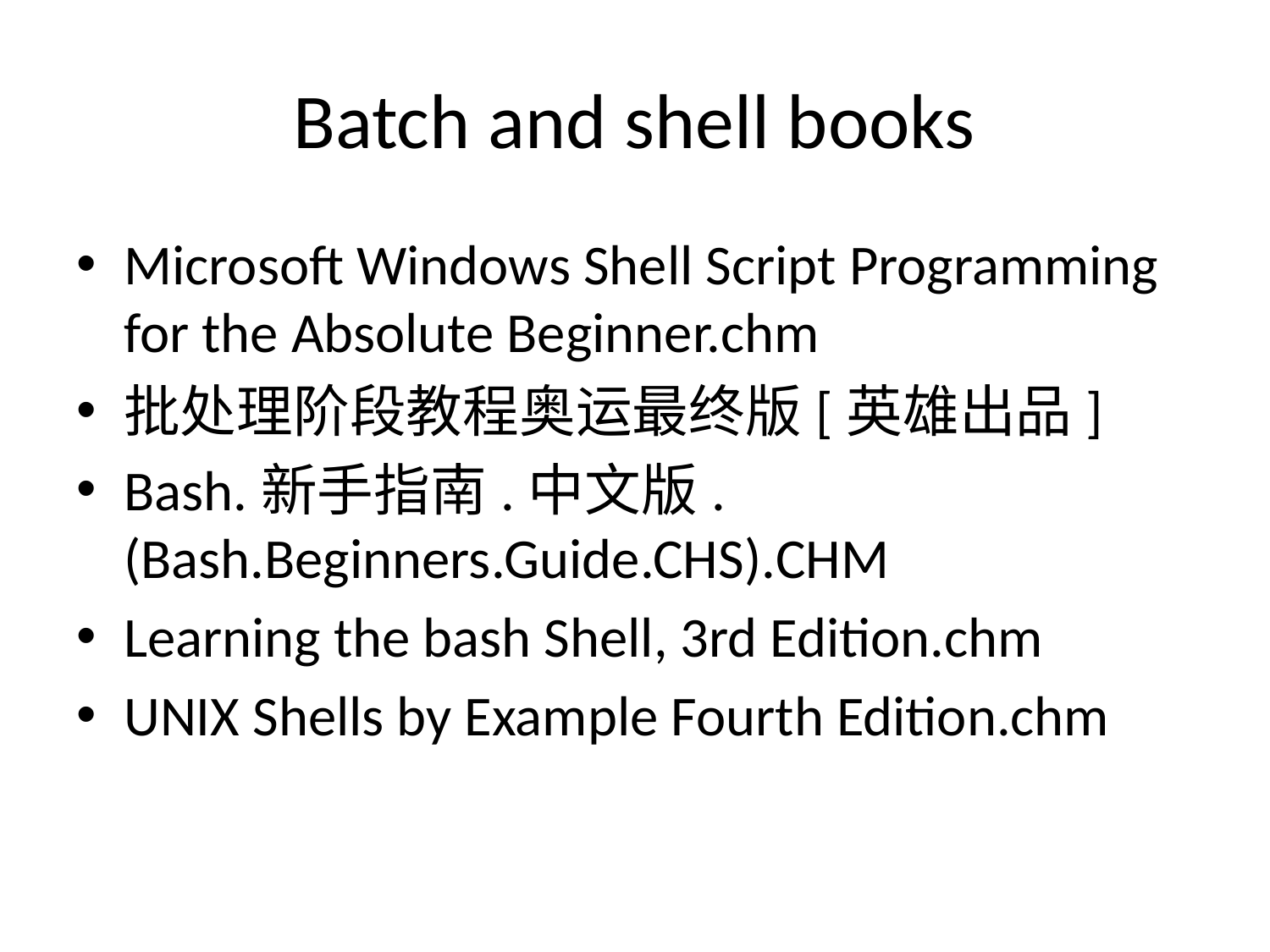

# Batch and shell books
Microsoft Windows Shell Script Programming for the Absolute Beginner.chm
批处理阶段教程奥运最终版[英雄出品]
Bash.新手指南.中文版.(Bash.Beginners.Guide.CHS).CHM
Learning the bash Shell, 3rd Edition.chm
UNIX Shells by Example Fourth Edition.chm